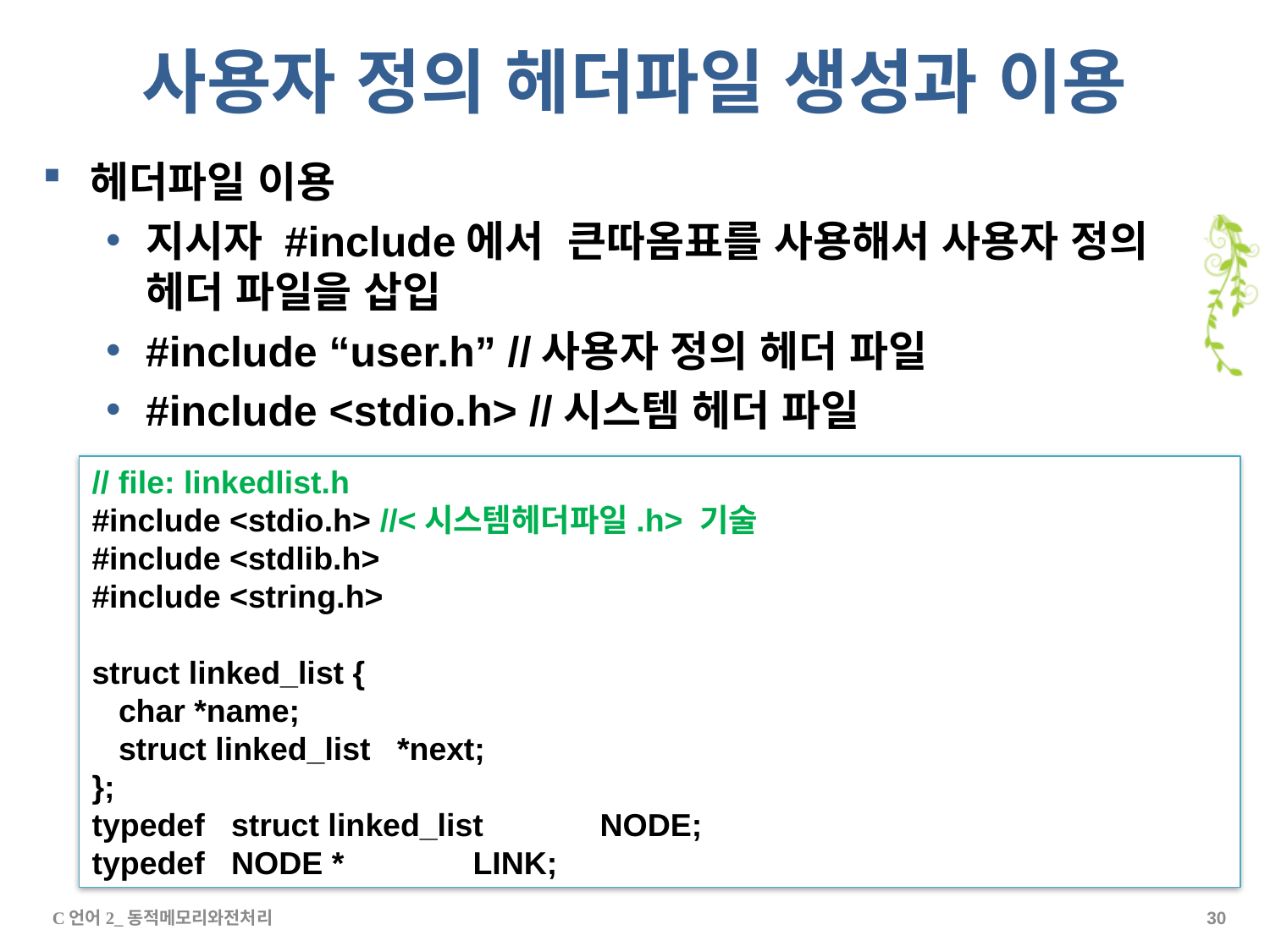

# 사용자 정의 헤더파일 생성과 이용
헤더파일 이용
지시자 #include에서  큰따옴표를 사용해서 사용자 정의 헤더 파일을 삽입
#include “user.h” //사용자 정의 헤더 파일
#include <stdio.h> //시스템 헤더 파일
// file: linkedlist.h
#include <stdio.h> //<시스템헤더파일.h> 기술
#include <stdlib.h>
#include <string.h>

struct linked_list {
   char *name;
   struct linked_list   *next;
};
typedef   struct linked_list	NODE;
typedef   NODE *		LINK;
C언어2_동적메모리와전처리
30